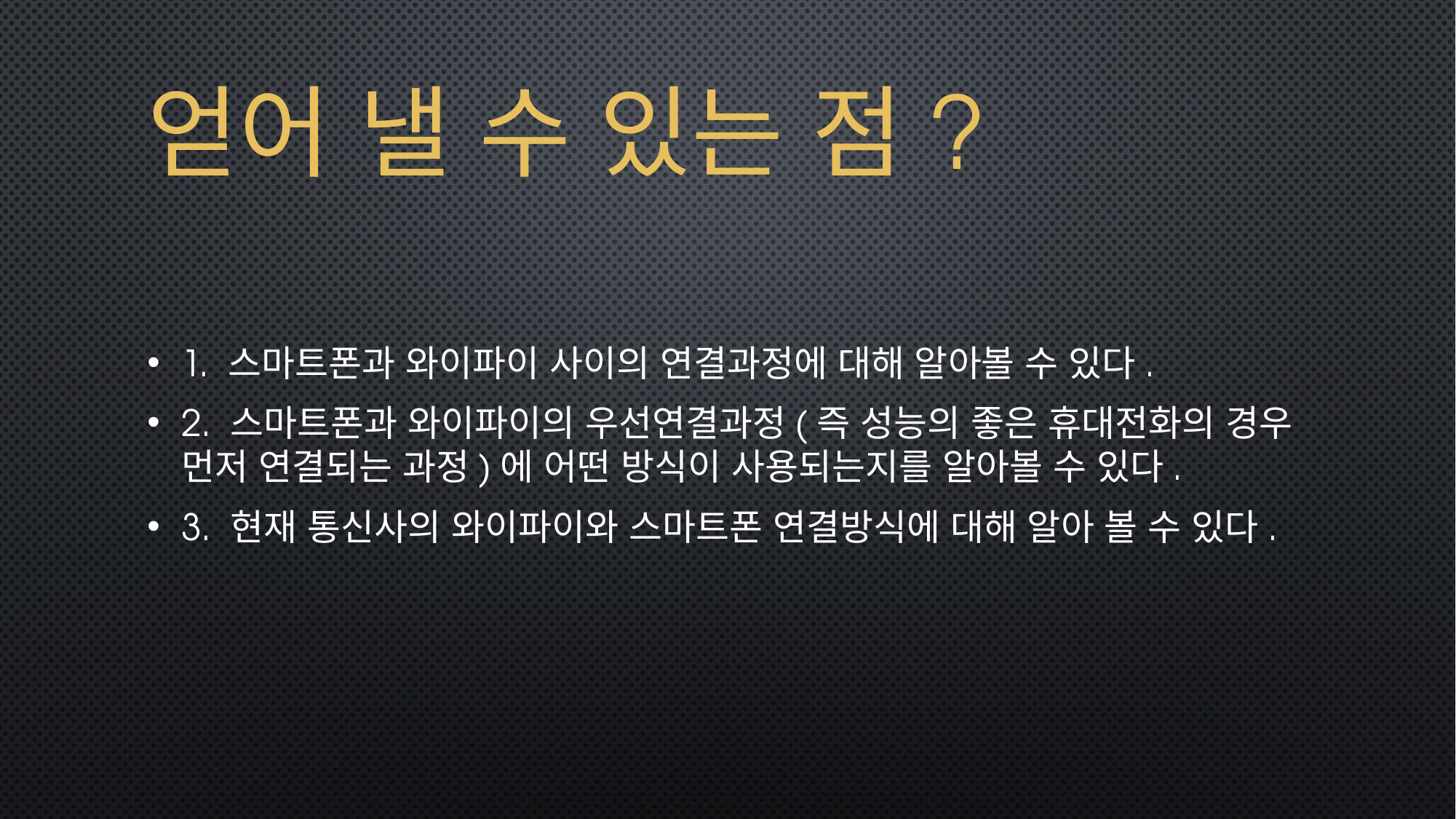

# 얻어 낼 수 있는 점?
1. 스마트폰과 와이파이 사이의 연결과정에 대해 알아볼 수 있다.
2. 스마트폰과 와이파이의 우선연결과정(즉 성능의 좋은 휴대전화의 경우 먼저 연결되는 과정)에 어떤 방식이 사용되는지를 알아볼 수 있다.
3. 현재 통신사의 와이파이와 스마트폰 연결방식에 대해 알아 볼 수 있다.